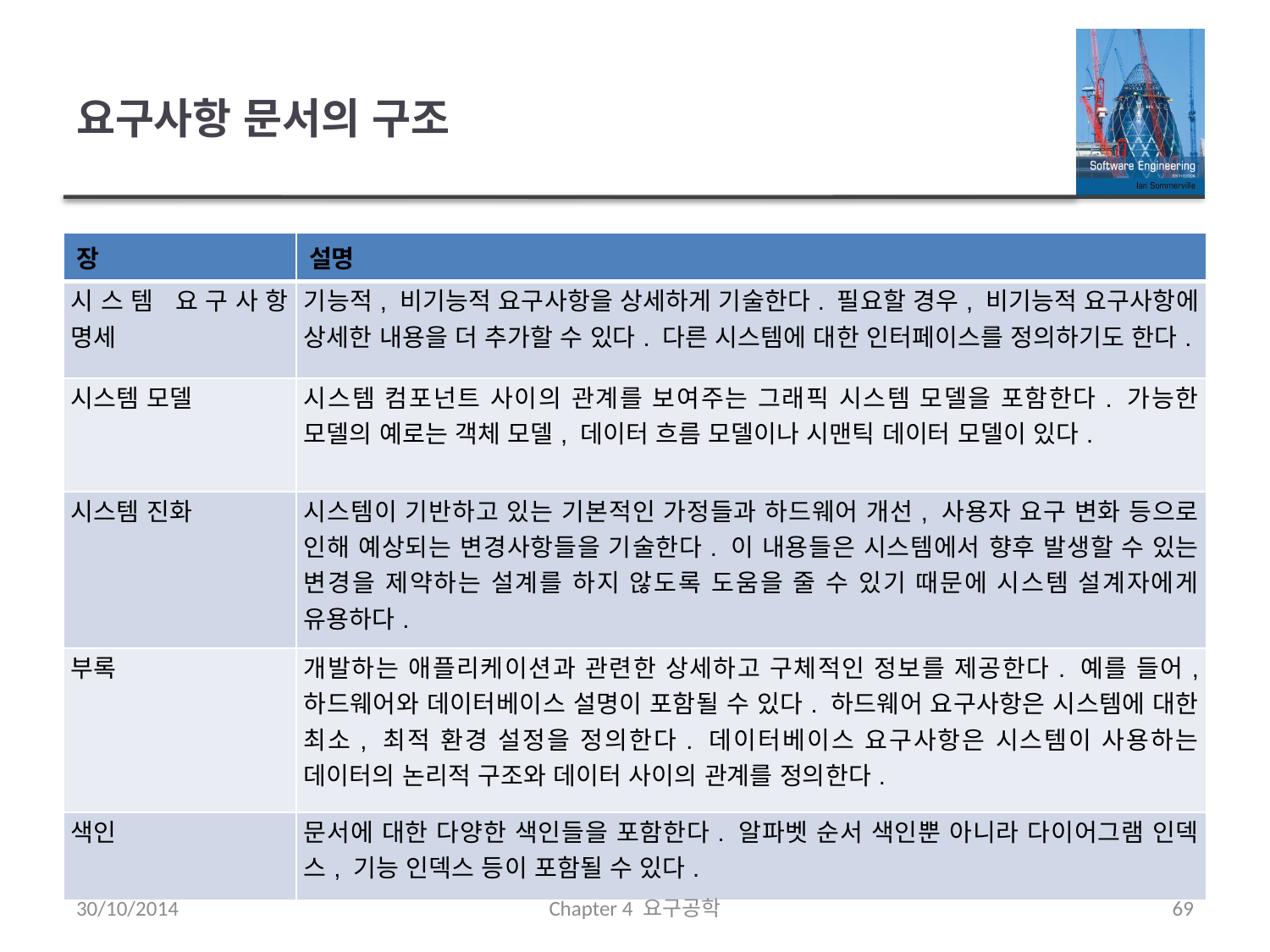

# 요구사항 문서의 구조
| 장 | 설명 |
| --- | --- |
| 시스템 요구사항 명세 | 기능적, 비기능적 요구사항을 상세하게 기술한다. 필요할 경우, 비기능적 요구사항에 상세한 내용을 더 추가할 수 있다. 다른 시스템에 대한 인터페이스를 정의하기도 한다. |
| 시스템 모델 | 시스템 컴포넌트 사이의 관계를 보여주는 그래픽 시스템 모델을 포함한다. 가능한 모델의 예로는 객체 모델, 데이터 흐름 모델이나 시맨틱 데이터 모델이 있다. |
| 시스템 진화 | 시스템이 기반하고 있는 기본적인 가정들과 하드웨어 개선, 사용자 요구 변화 등으로 인해 예상되는 변경사항들을 기술한다. 이 내용들은 시스템에서 향후 발생할 수 있는 변경을 제약하는 설계를 하지 않도록 도움을 줄 수 있기 때문에 시스템 설계자에게 유용하다. |
| 부록 | 개발하는 애플리케이션과 관련한 상세하고 구체적인 정보를 제공한다. 예를 들어, 하드웨어와 데이터베이스 설명이 포함될 수 있다. 하드웨어 요구사항은 시스템에 대한 최소, 최적 환경 설정을 정의한다. 데이터베이스 요구사항은 시스템이 사용하는 데이터의 논리적 구조와 데이터 사이의 관계를 정의한다. |
| 색인 | 문서에 대한 다양한 색인들을 포함한다. 알파벳 순서 색인뿐 아니라 다이어그램 인덱스, 기능 인덱스 등이 포함될 수 있다. |
30/10/2014
Chapter 4 요구공학
69